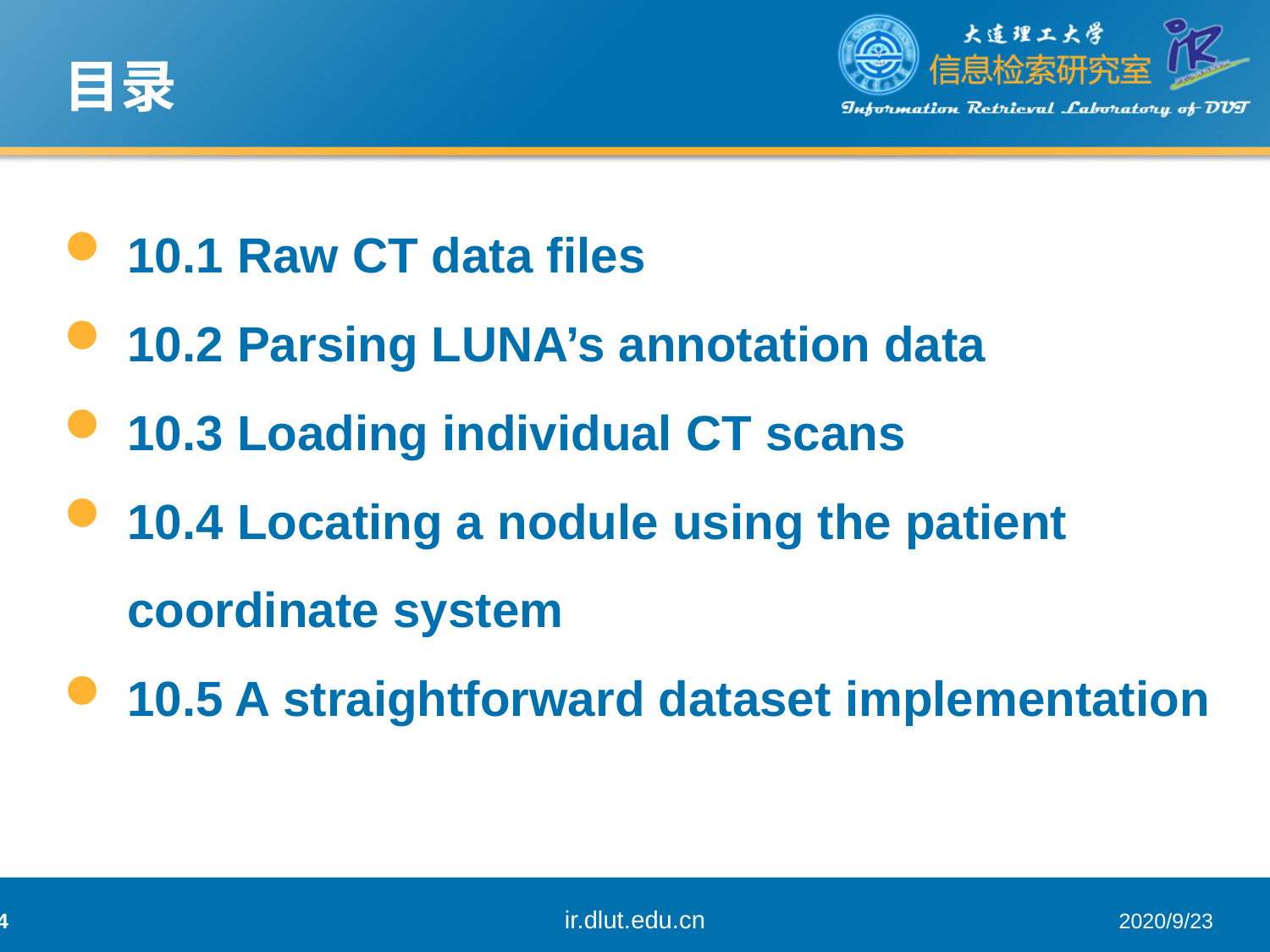

目录
10.1 Raw CT data files
10.2 Parsing LUNA’s annotation data
10.3 Loading individual CT scans
10.4 Locating a nodule using the patient coordinate system
10.5 A straightforward dataset implementation